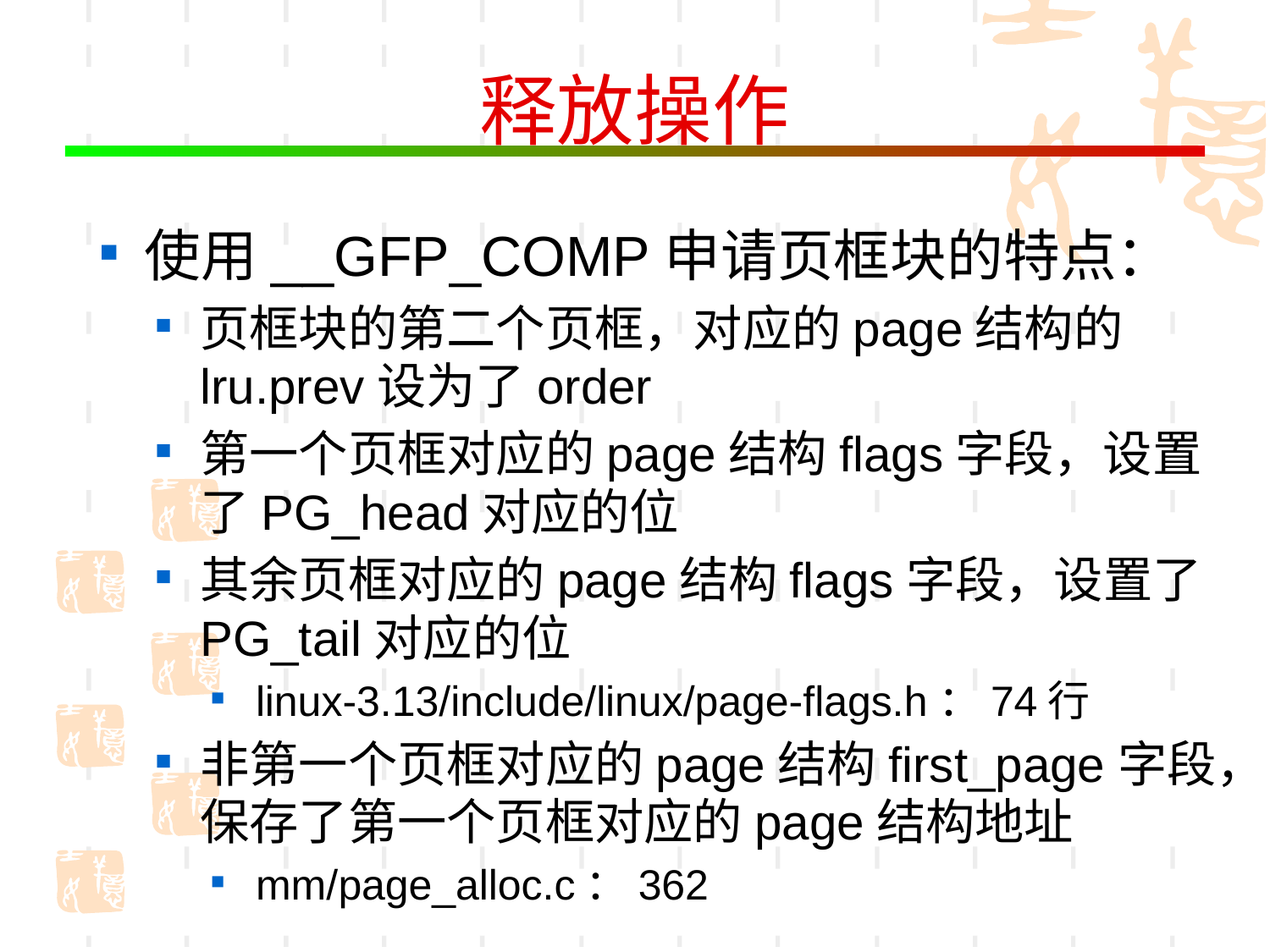

# 释放操作
使用__GFP_COMP申请页框块的特点：
页框块的第二个页框，对应的page结构的lru.prev设为了order
第一个页框对应的page结构flags字段，设置了PG_head对应的位
其余页框对应的page结构flags字段，设置了PG_tail对应的位
linux-3.13/include/linux/page-flags.h：74行
非第一个页框对应的page结构first_page字段，保存了第一个页框对应的page结构地址
mm/page_alloc.c：362